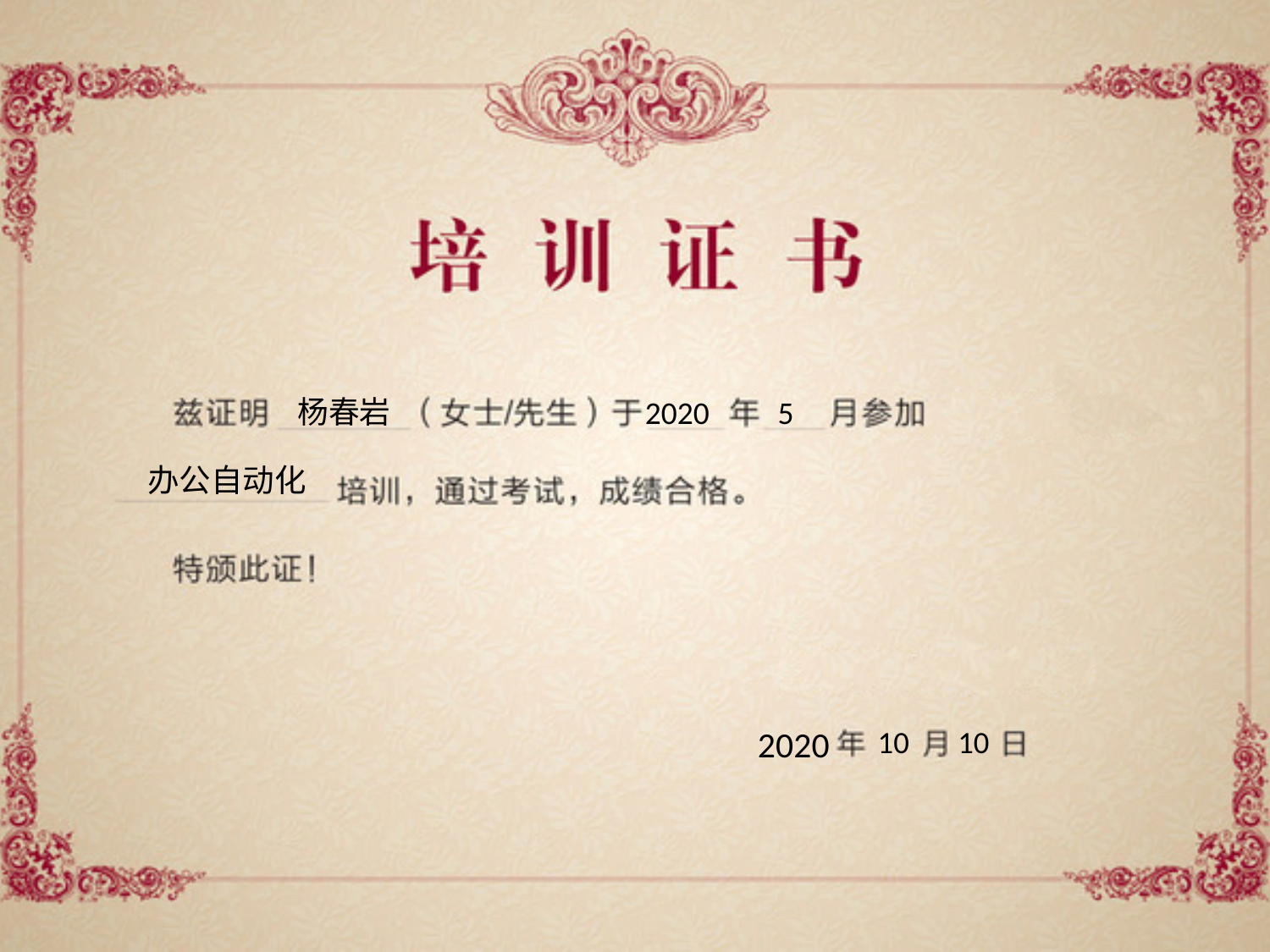

杨春岩
2020
5
办公自动化
2020
10
10